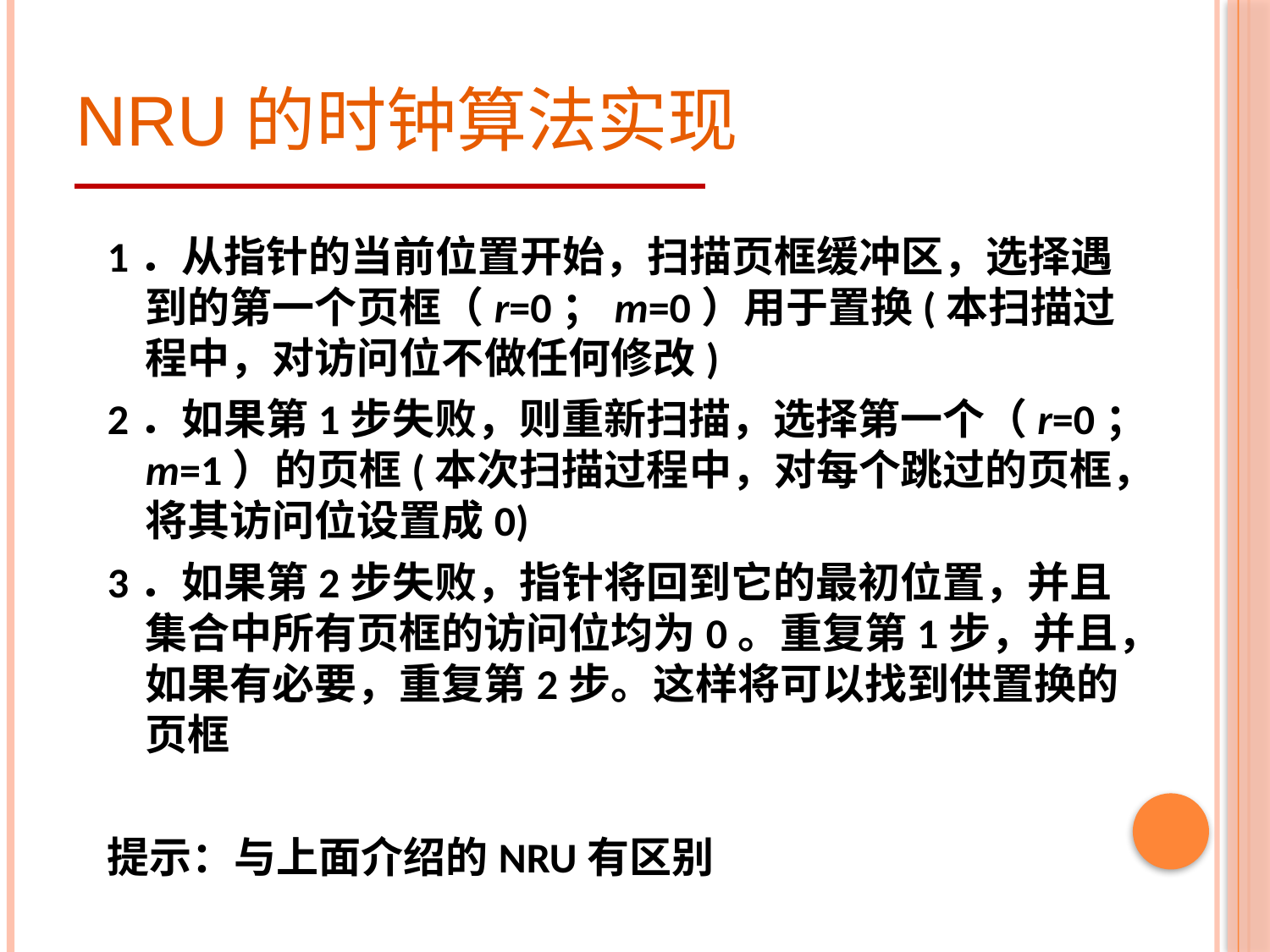

# NRU的时钟算法实现
1．从指针的当前位置开始，扫描页框缓冲区，选择遇到的第一个页框（r=0；m=0）用于置换(本扫描过程中，对访问位不做任何修改)
2．如果第1步失败，则重新扫描，选择第一个（r=0；m=1）的页框(本次扫描过程中，对每个跳过的页框，将其访问位设置成0)
3．如果第2步失败，指针将回到它的最初位置，并且集合中所有页框的访问位均为0。重复第1步，并且，如果有必要，重复第2步。这样将可以找到供置换的页框

提示：与上面介绍的NRU有区别